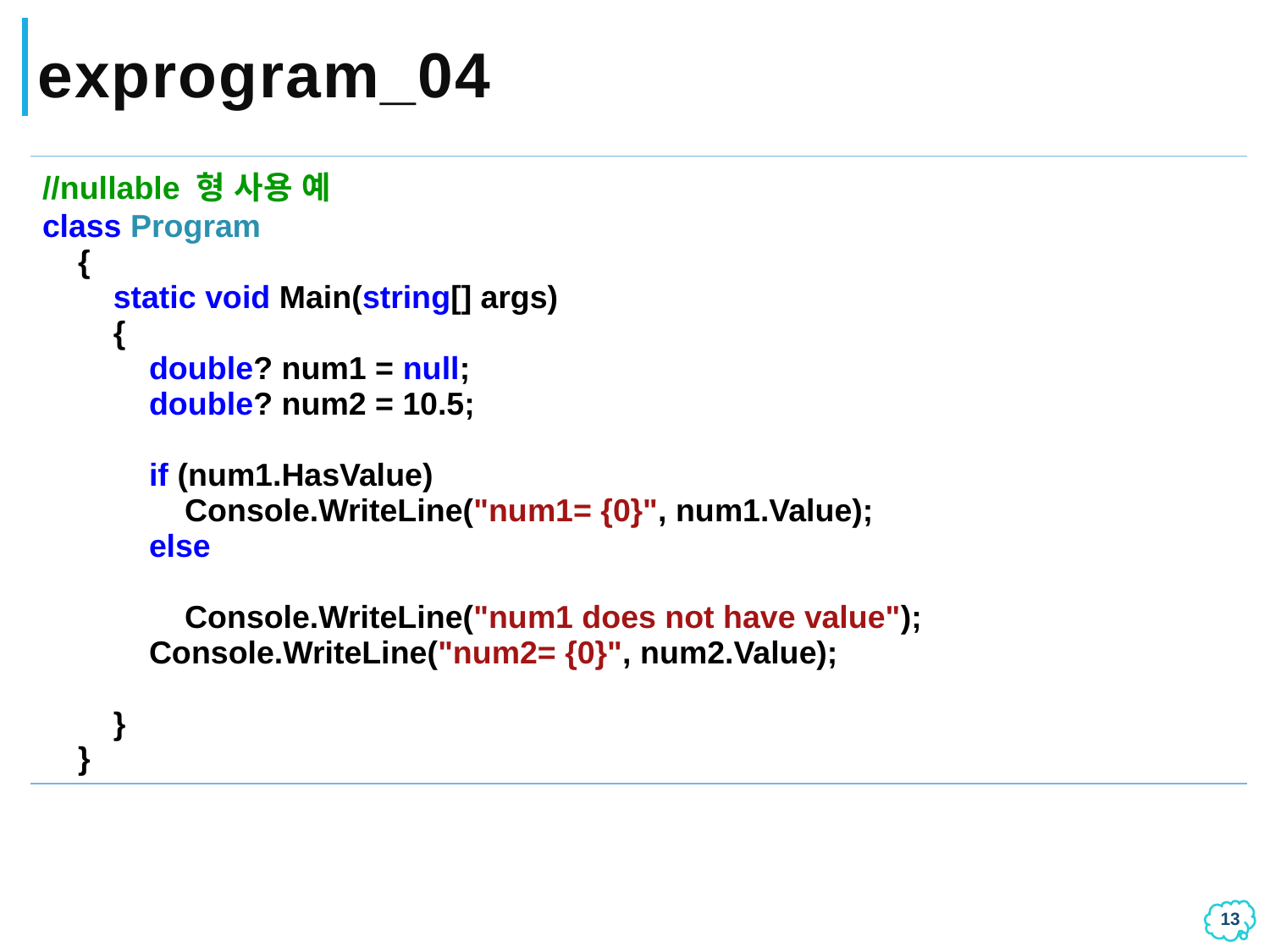

# exprogram_04
| //nullable 형 사용 예 class Program { static void Main(string[] args) { double? num1 = null; double? num2 = 10.5; if (num1.HasValue) Console.WriteLine("num1= {0}", num1.Value); else Console.WriteLine("num1 does not have value"); Console.WriteLine("num2= {0}", num2.Value); } } |
| --- |
13